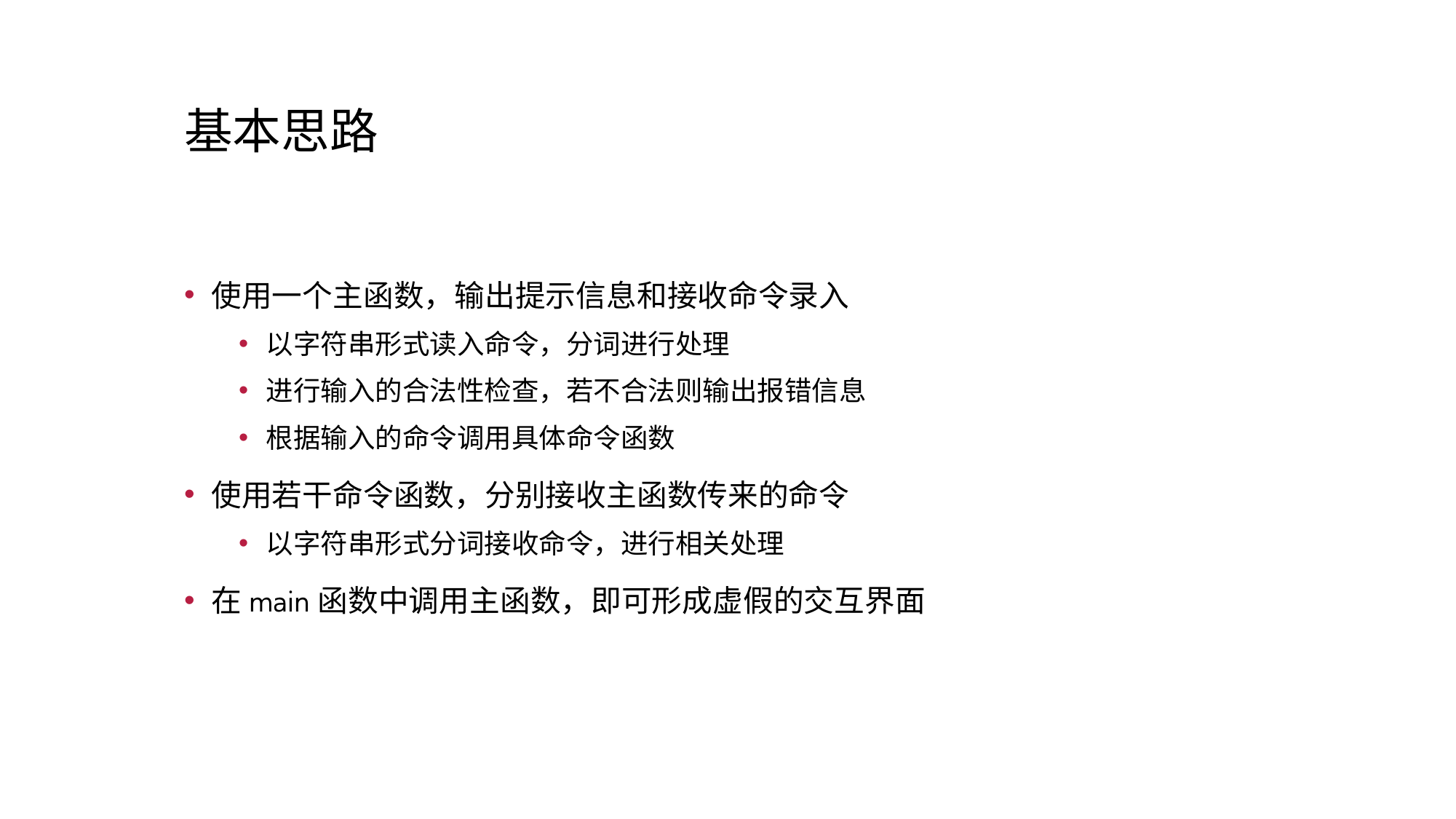

# 基本思路
使用一个主函数，输出提示信息和接收命令录入
以字符串形式读入命令，分词进行处理
进行输入的合法性检查，若不合法则输出报错信息
根据输入的命令调用具体命令函数
使用若干命令函数，分别接收主函数传来的命令
以字符串形式分词接收命令，进行相关处理
在main函数中调用主函数，即可形成虚假的交互界面